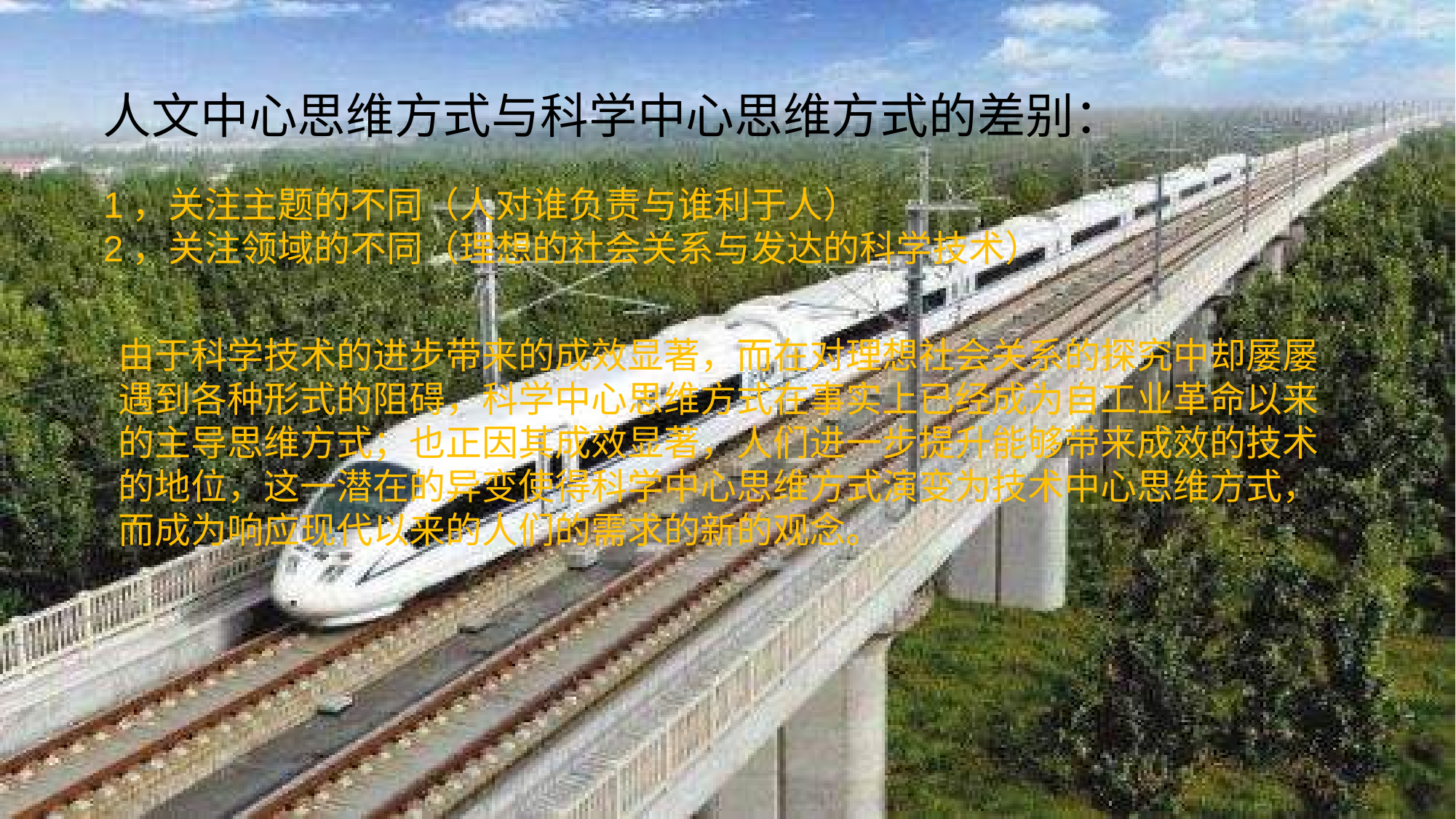

人文中心思维方式与科学中心思维方式的差别：
1，关注主题的不同（人对谁负责与谁利于人）
2，关注领域的不同（理想的社会关系与发达的科学技术）
由于科学技术的进步带来的成效显著，而在对理想社会关系的探究中却屡屡遇到各种形式的阻碍，科学中心思维方式在事实上已经成为自工业革命以来的主导思维方式；也正因其成效显著，人们进一步提升能够带来成效的技术的地位，这一潜在的异变使得科学中心思维方式演变为技术中心思维方式，而成为响应现代以来的人们的需求的新的观念。